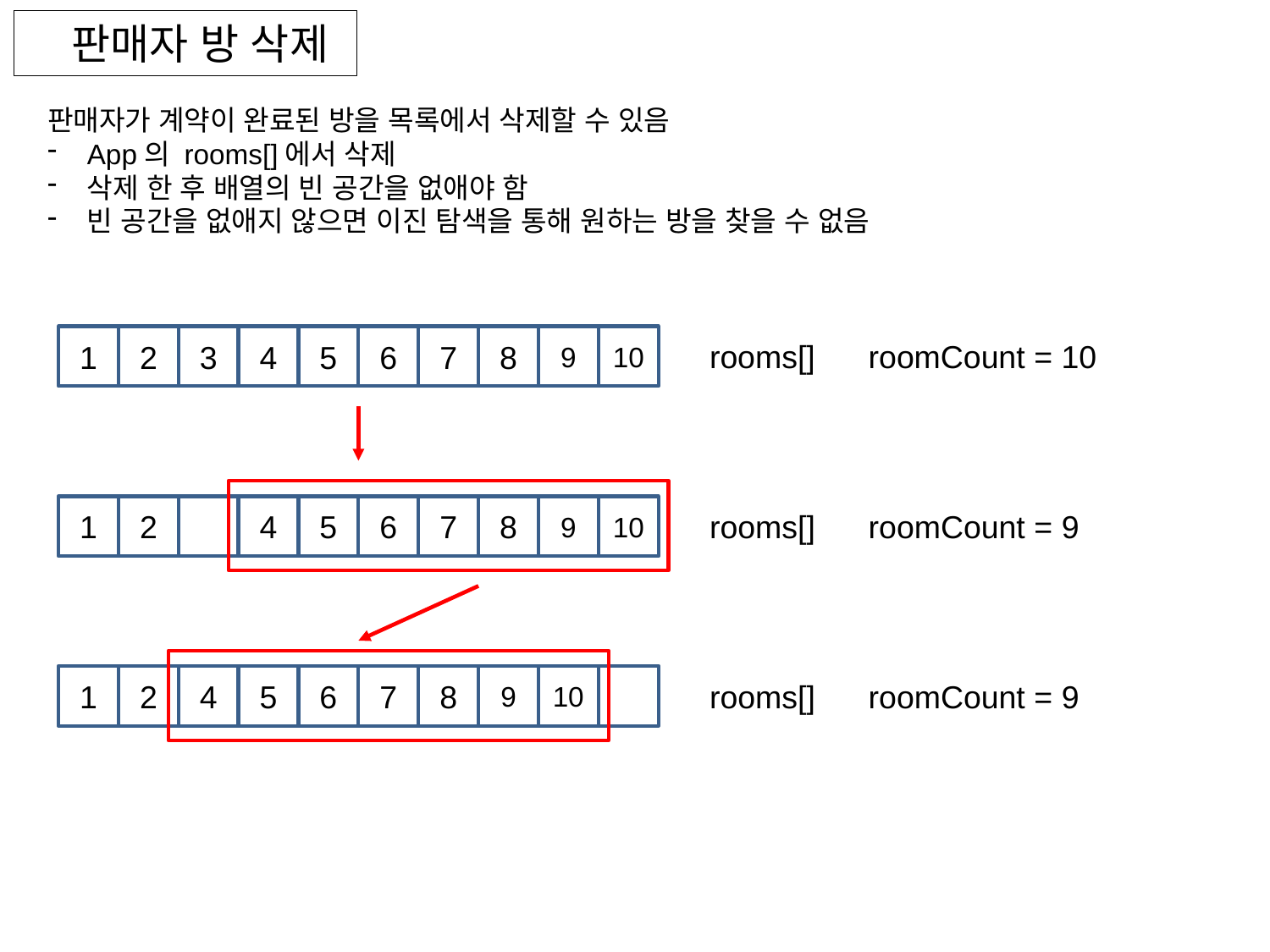

판매자 방 삭제
판매자가 계약이 완료된 방을 목록에서 삭제할 수 있음
App의 rooms[]에서 삭제
삭제 한 후 배열의 빈 공간을 없애야 함
빈 공간을 없애지 않으면 이진 탐색을 통해 원하는 방을 찾을 수 없음
1
2
3
4
5
6
7
8
9
10
rooms[]      roomCount = 10

1
2

4
5
6
7
8
9
10
rooms[]      roomCount = 9

1
2
4
5
6
7
8
9
10

rooms[]      roomCount = 9